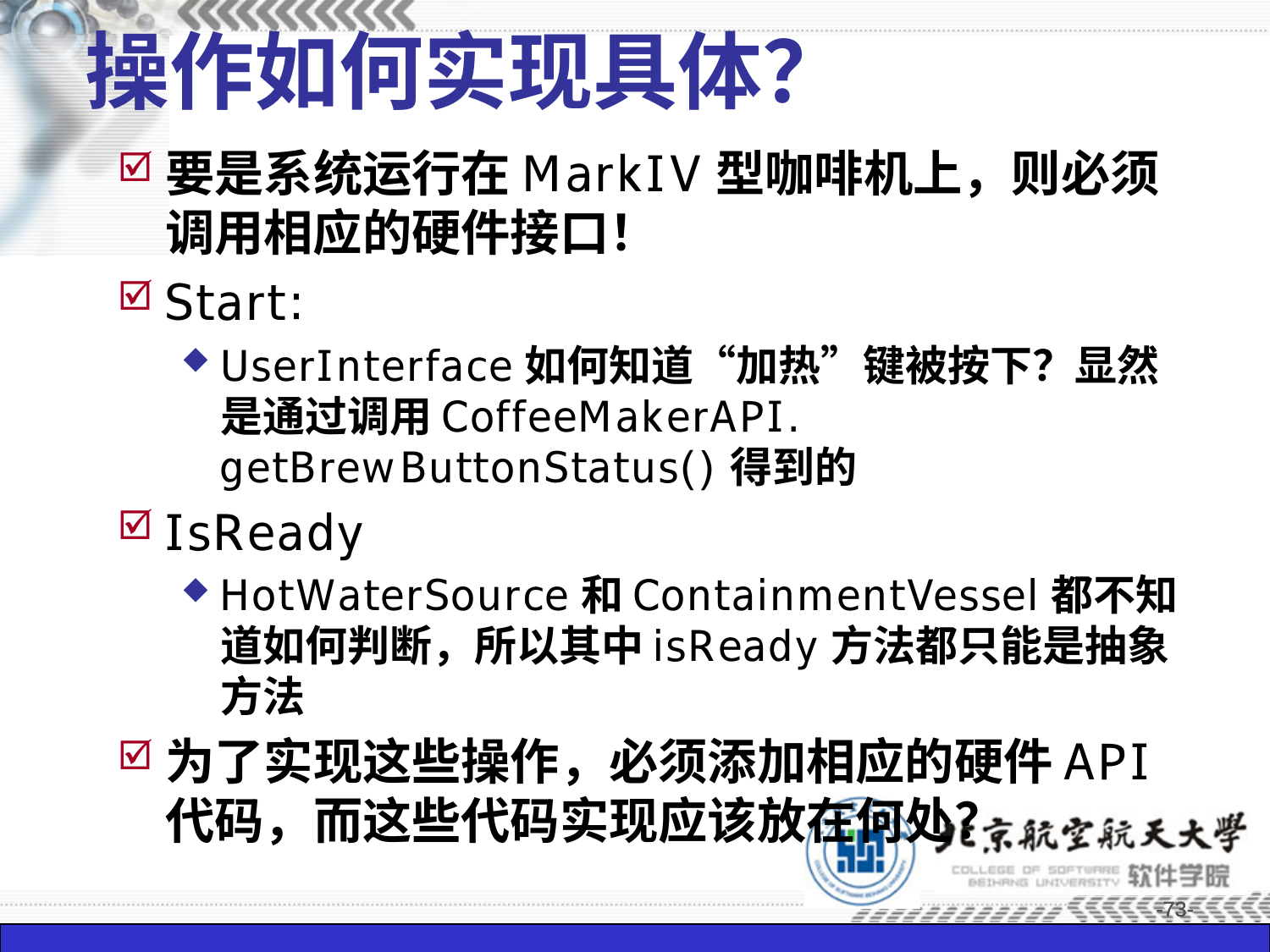

操作如何实现具体？
要是系统运行在MarkIV型咖啡机上，则必须调用相应的硬件接口！
Start:
UserInterface如何知道“加热”键被按下？显然是通过调用CoffeeMakerAPI. getBrewButtonStatus()得到的
IsReady
HotWaterSource和ContainmentVessel都不知道如何判断，所以其中isReady方法都只能是抽象方法
为了实现这些操作，必须添加相应的硬件API代码，而这些代码实现应该放在何处？
-73-
-73-